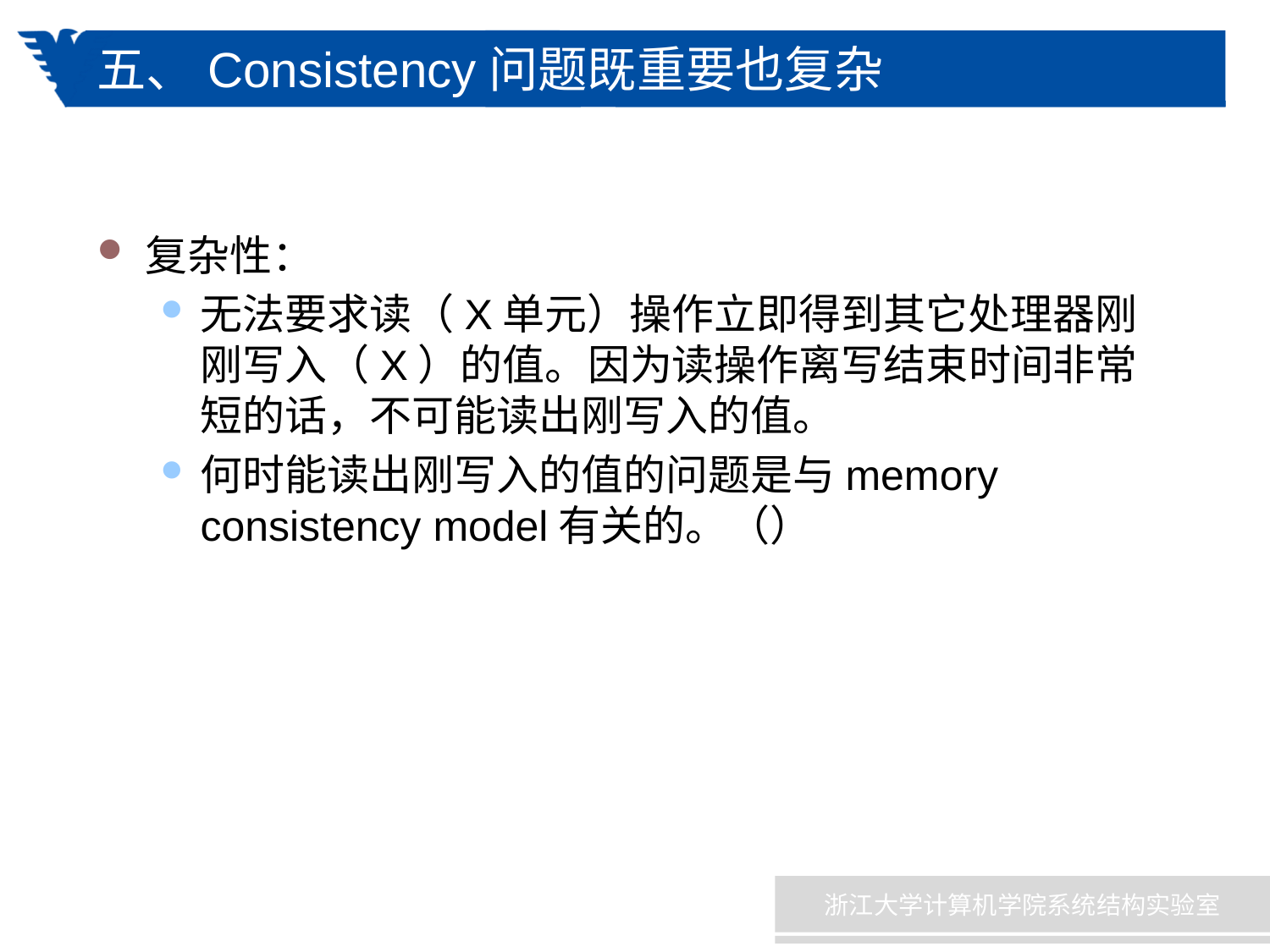

# 五、Consistency问题既重要也复杂
复杂性：
无法要求读（X单元）操作立即得到其它处理器刚刚写入（X）的值。因为读操作离写结束时间非常短的话，不可能读出刚写入的值。
何时能读出刚写入的值的问题是与memory consistency model有关的。（）